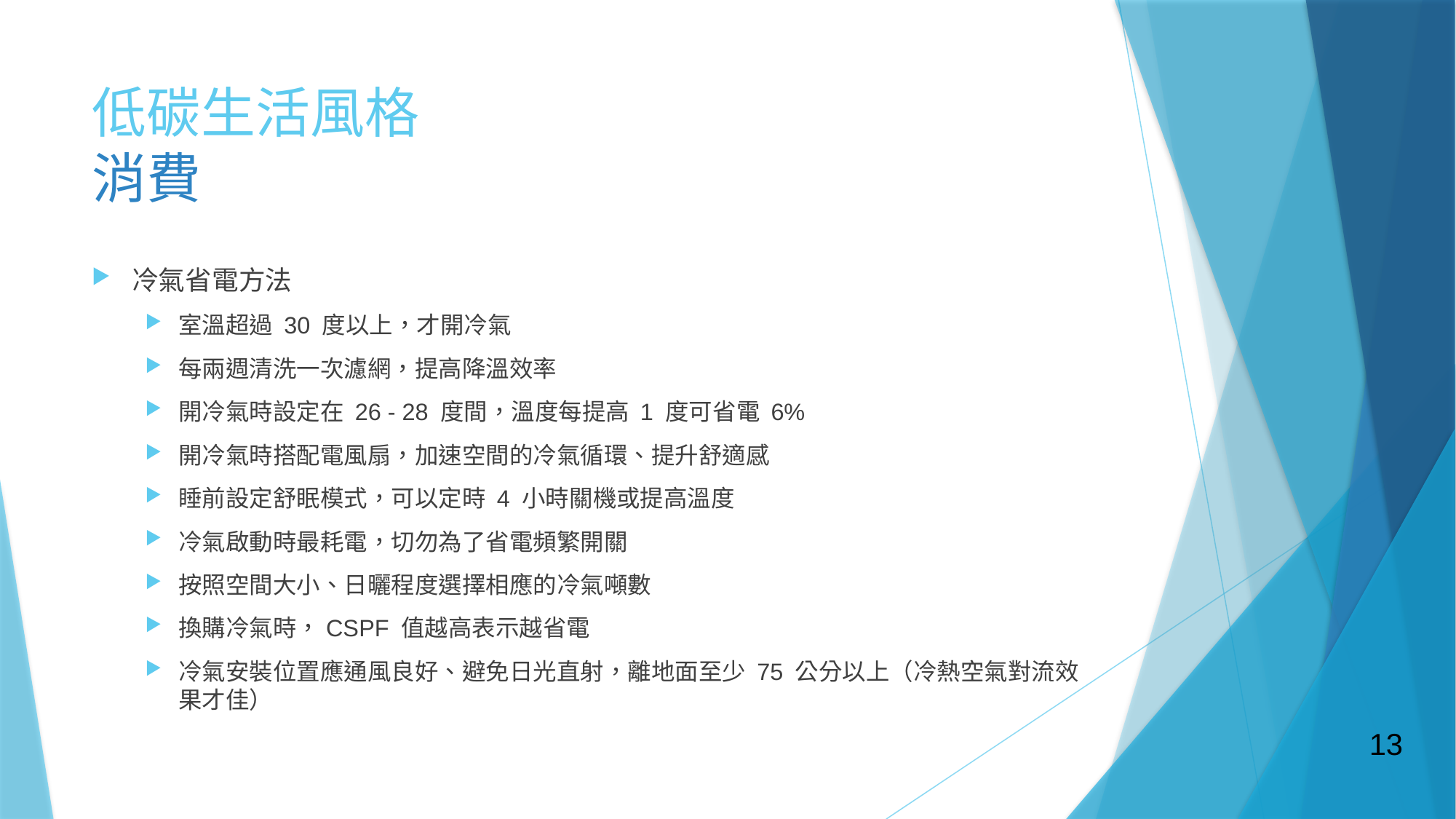

# 低碳生活風格 消費
冷氣省電方法
室溫超過 30 度以上，才開冷氣
每兩週清洗一次濾網，提高降溫效率
開冷氣時設定在 26 - 28 度間，溫度每提高 1 度可省電 6%
開冷氣時搭配電風扇，加速空間的冷氣循環、提升舒適感
睡前設定舒眠模式，可以定時 4 小時關機或提高溫度
冷氣啟動時最耗電，切勿為了省電頻繁開關
按照空間大小、日曬程度選擇相應的冷氣噸數
換購冷氣時，CSPF 值越高表示越省電
冷氣安裝位置應通風良好、避免日光直射，離地面至少 75 公分以上（冷熱空氣對流效果才佳）
13